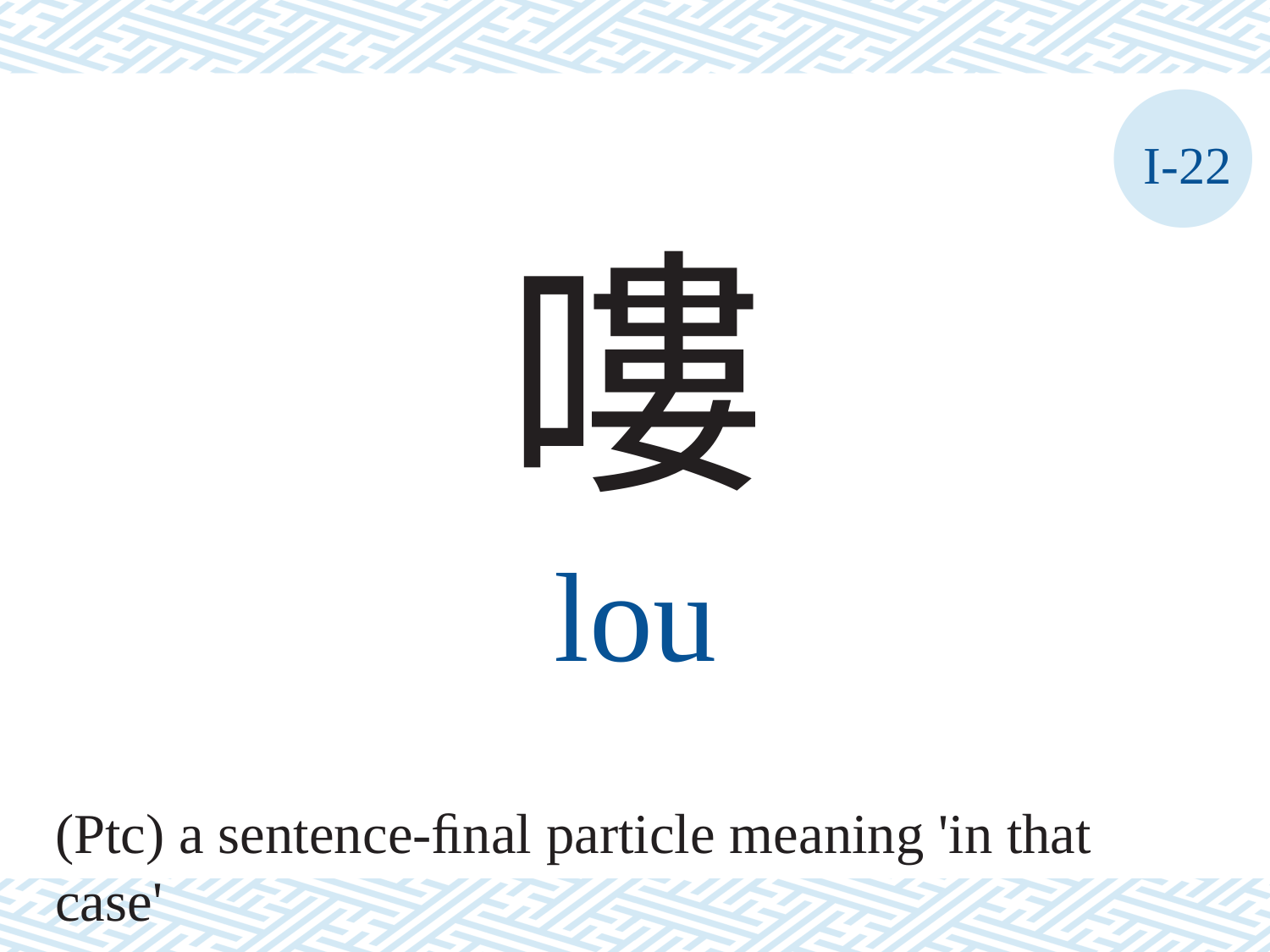

I-22
嘍
lou
(Ptc) a sentence-ﬁnal particle meaning 'in that case'